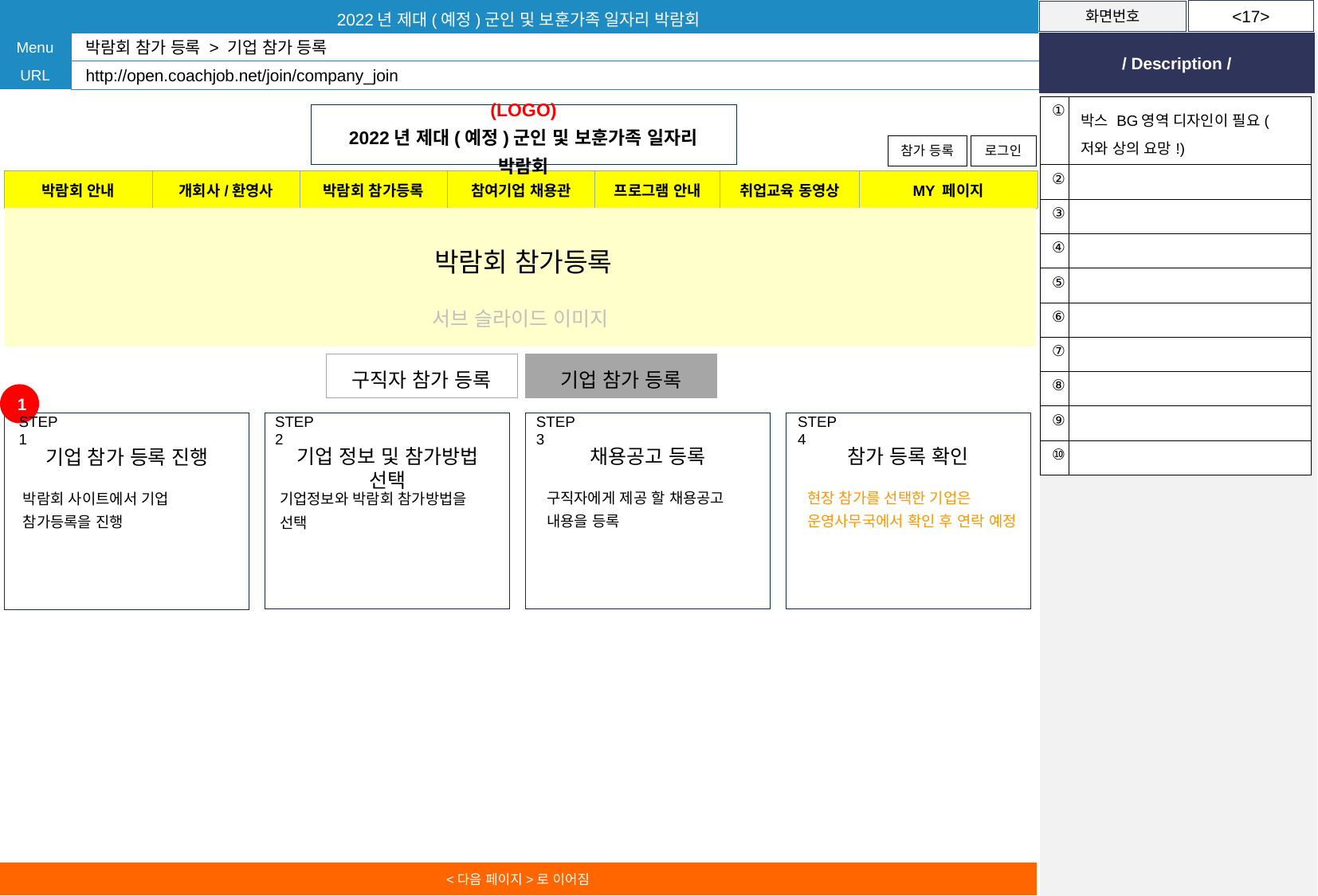

박람회 참가 등록 > 기업 참가 등록
http://open.coachjob.net/join/company_join
| ① | 박스 BG영역 디자인이 필요(저와 상의 요망!) |
| --- | --- |
| ② |  |
| ③ |  |
| ④ |  |
| ⑤ |  |
| ⑥ |  |
| ⑦ |  |
| ⑧ |  |
| ⑨ |  |
| ⑩ |  |
(LOGO)
2022년 제대(예정)군인 및 보훈가족 일자리 박람회
참가 등록
로그인
| 박람회 안내 | 개회사/환영사 | 박람회 참가등록 | 참여기업 채용관 | 프로그램 안내 | 취업교육 동영상 | MY 페이지 |
| --- | --- | --- | --- | --- | --- | --- |
서브 슬라이드 이미지

박람회 참가등록
구직자 참가 등록
기업 참가 등록
1

기업 정보 및 참가방법 선택

채용공고 등록

참가 등록 확인

기업 참가 등록 진행
STEP 1
STEP 2
STEP 3
STEP 4

구직자에게 제공 할 채용공고 내용을 등록

현장 참가를 선택한 기업은 운영사무국에서 확인 후 연락 예정

박람회 사이트에서 기업  참가등록을 진행

기업정보와 박람회 참가방법을 선택
<다음 페이지>로 이어짐